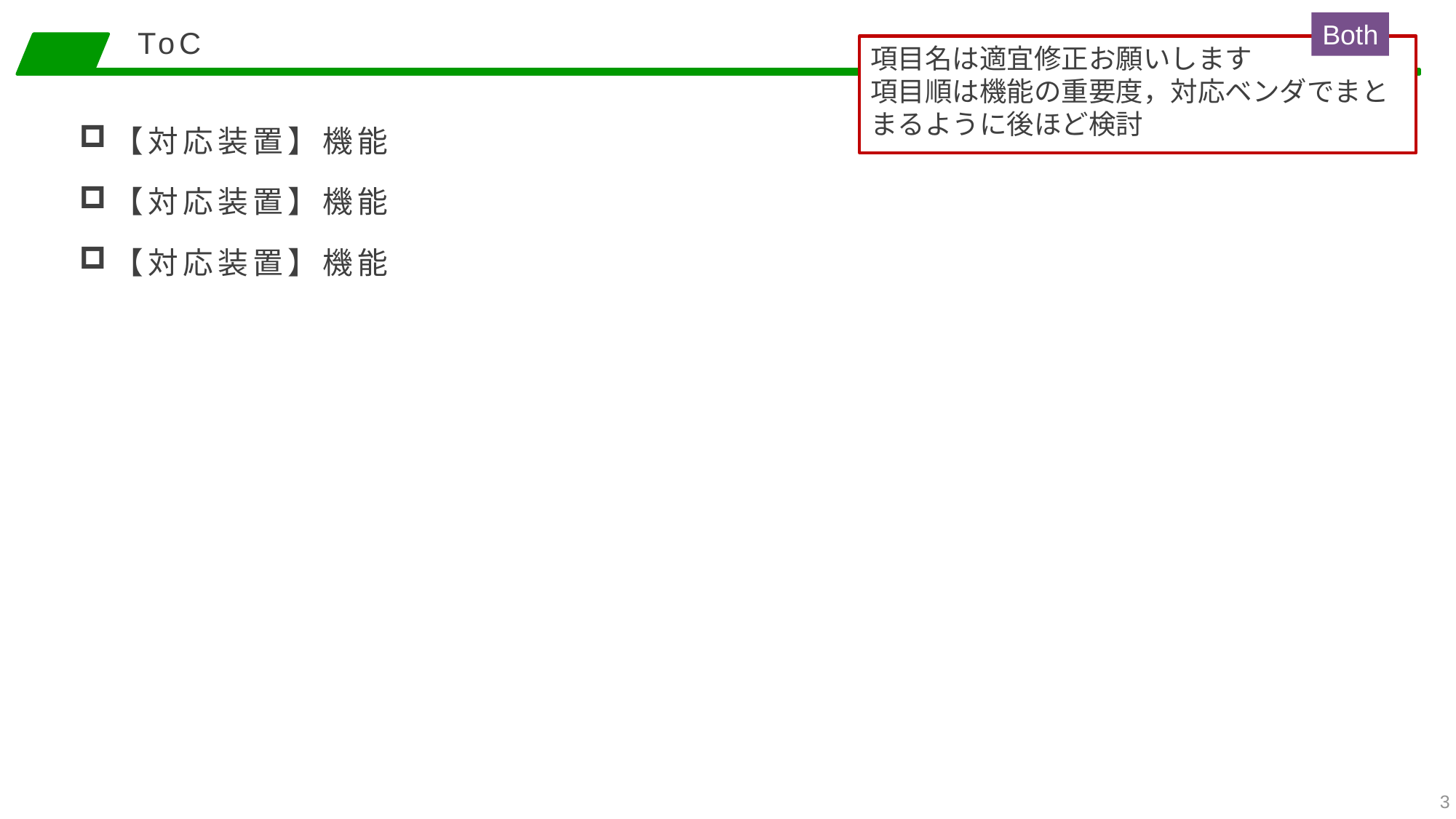

# ToC
Both
項目名は適宜修正お願いします
項目順は機能の重要度，対応ベンダでまとまるように後ほど検討
【対応装置】機能
【対応装置】機能
【対応装置】機能

3